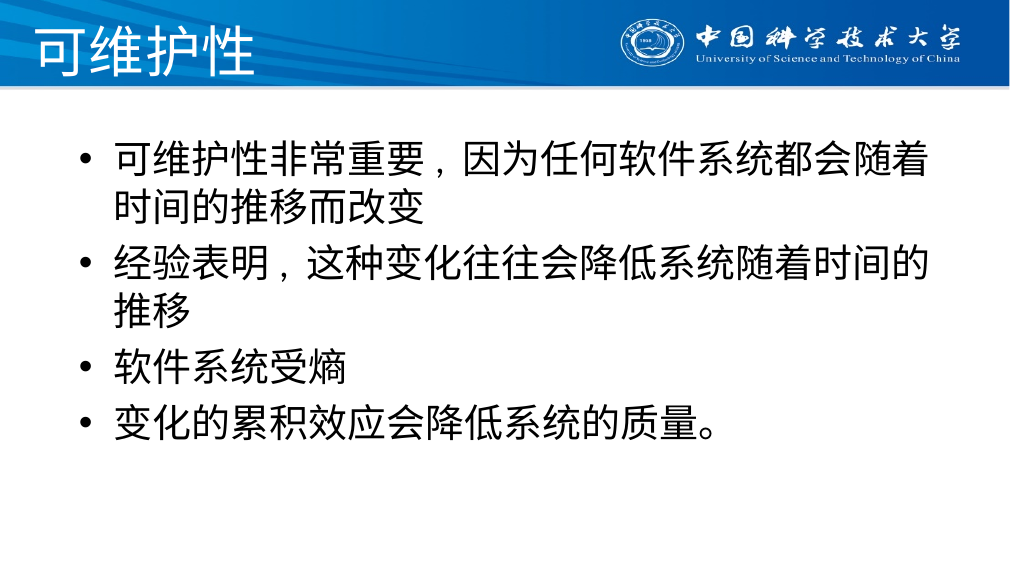

# 可维护性
可维护性非常重要, 因为任何软件系统都会随着时间的推移而改变
经验表明, 这种变化往往会降低系统随着时间的推移
软件系统受熵
变化的累积效应会降低系统的质量。